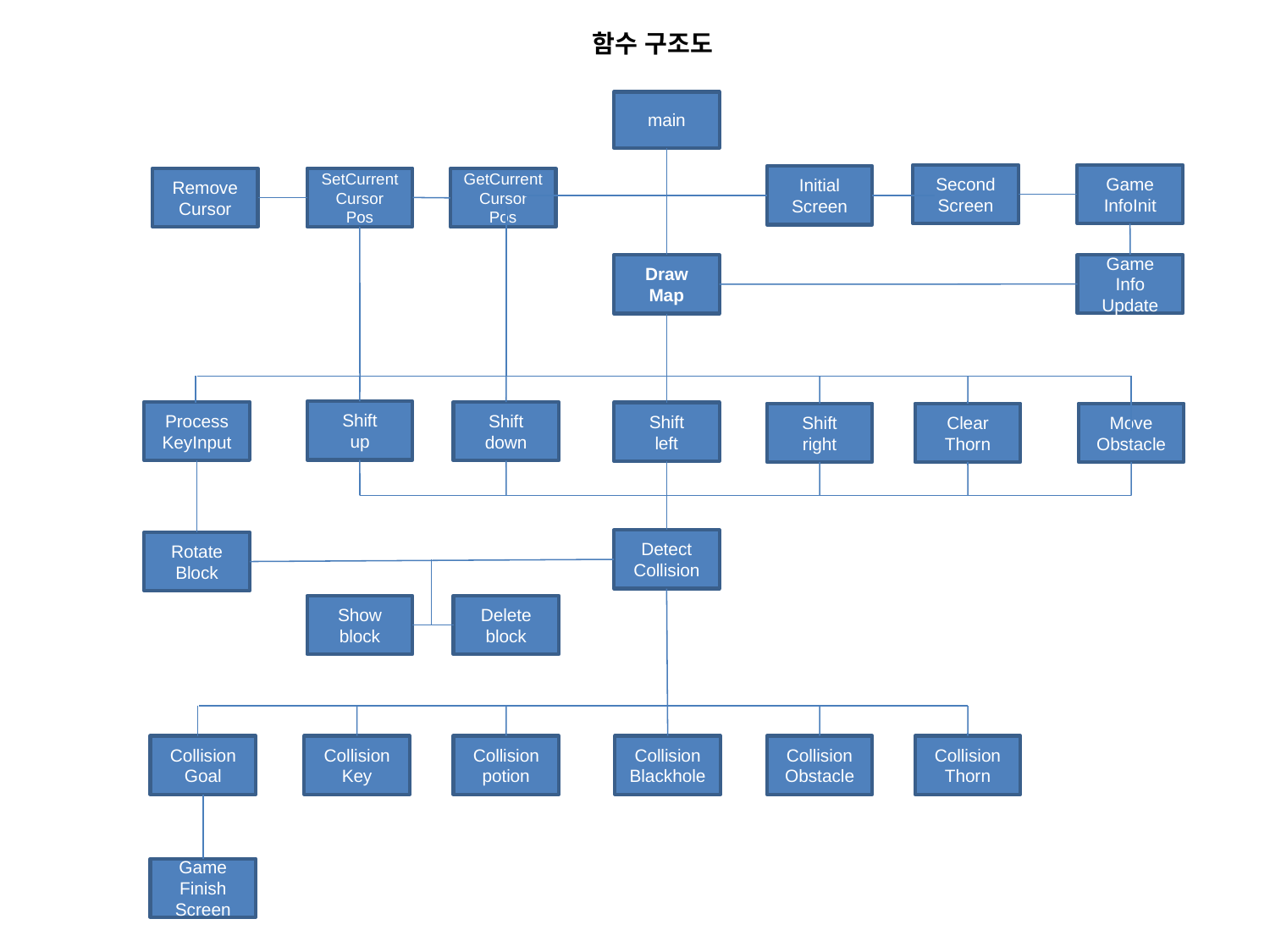

# 함수 구조도
main
Second
Screen
Game
InfoInit
Initial
Screen
Remove
Cursor
SetCurrent
Cursor
Pos
GetCurrent
Cursor
Pos
Game
Info
Update
Draw
Map
Shift
up
Process
KeyInput
Shift
down
Shift
left
Shift
right
Clear
Thorn
Move
Obstacle
Detect
Collision
Rotate
Block
Show
block
Delete
block
Collision
Goal
Collision
Key
Collision
potion
Collision
Blackhole
Collision
Obstacle
Collision
Thorn
Game
Finish
Screen